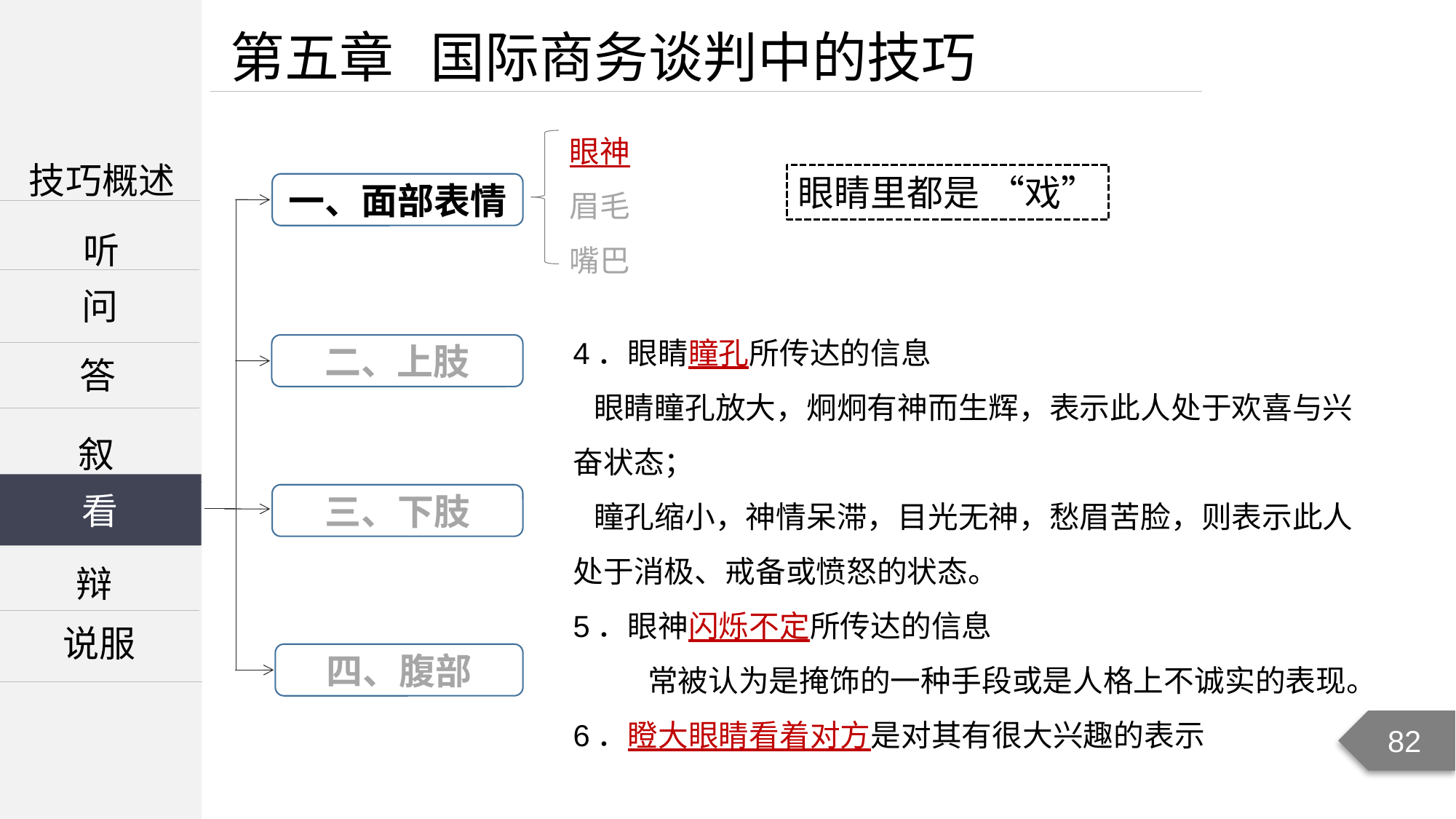

第五章   国际商务谈判中的技巧
眼神
眉毛
嘴巴
技巧概述

眼睛里都是 “戏”
一、面部表情

听
问
4．眼睛瞳孔所传达的信息
  眼睛瞳孔放大，炯炯有神而生辉，表示此人处于欢喜与兴奋状态；
  瞳孔缩小，神情呆滞，目光无神，愁眉苦脸，则表示此人处于消极、戒备或愤怒的状态。
5．眼神闪烁不定所传达的信息
          常被认为是掩饰的一种手段或是人格上不诚实的表现。
6．瞪大眼睛看着对方是对其有很大兴趣的表示
二、上肢
答
叙
看
看
三、下肢
辩
说服
四、腹部
82